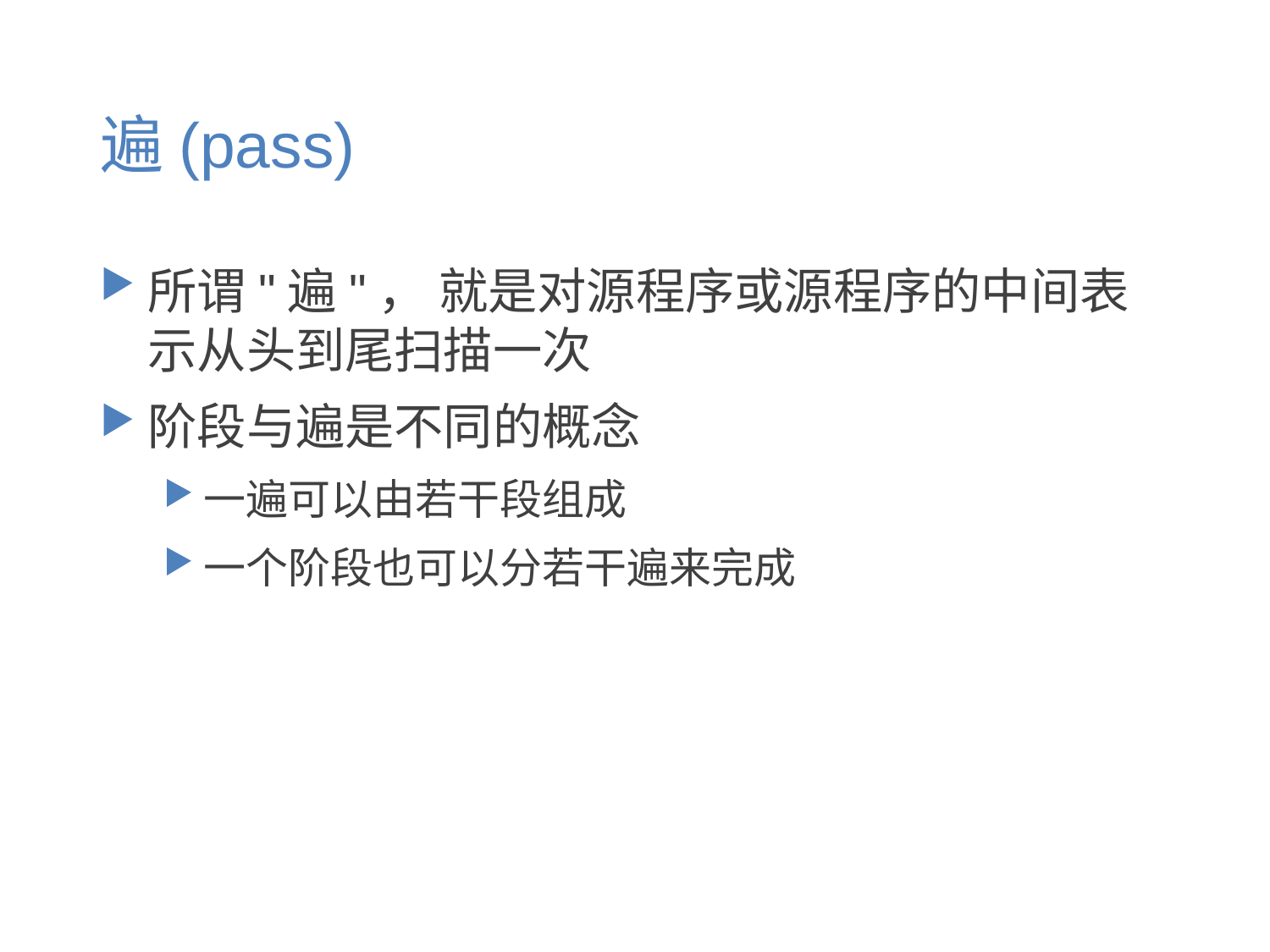

# 遍(pass)
所谓"遍"， 就是对源程序或源程序的中间表示从头到尾扫描一次
阶段与遍是不同的概念
一遍可以由若干段组成
一个阶段也可以分若干遍来完成